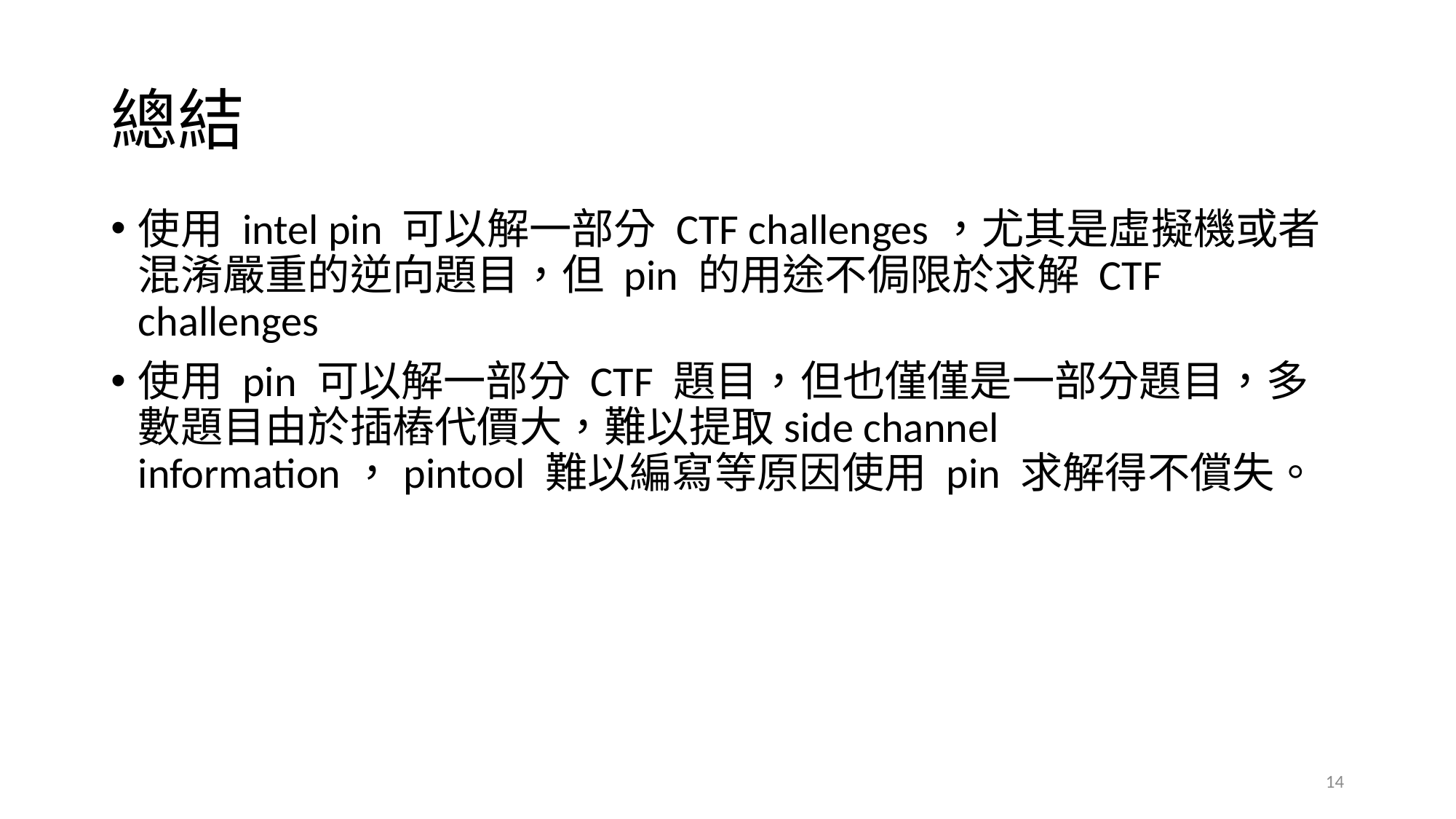

# 總結
使用 intel pin 可以解一部分 CTF challenges，尤其是虛擬機或者混淆嚴重的逆向題目，但 pin 的用途不侷限於求解 CTF challenges
使用 pin 可以解一部分 CTF 題目，但也僅僅是一部分題目，多數題目由於插樁代價大，難以提取side channel information，pintool 難以編寫等原因使用 pin 求解得不償失。
14